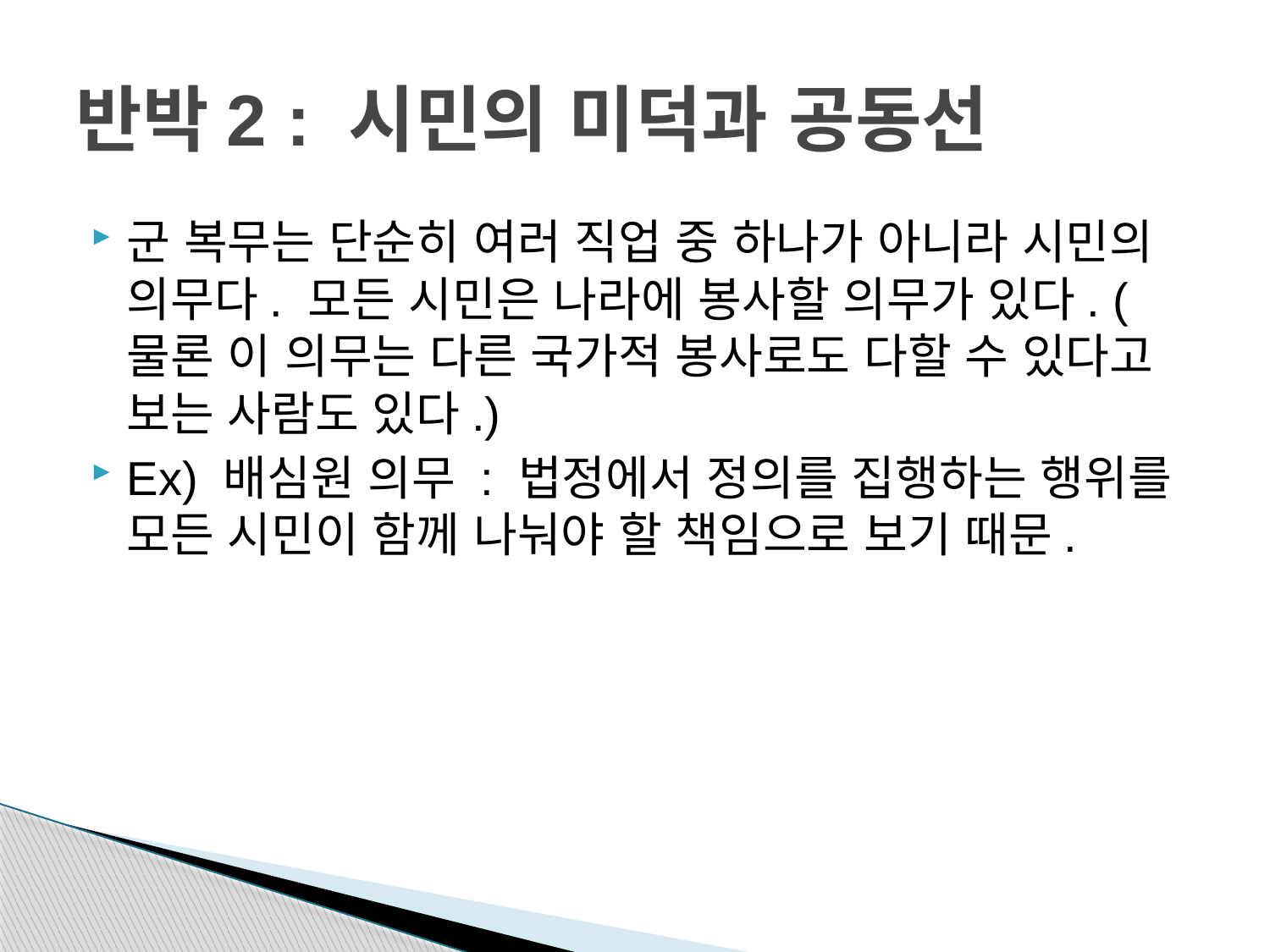

# 반박2 : 시민의 미덕과 공동선
군 복무는 단순히 여러 직업 중 하나가 아니라 시민의 의무다. 모든 시민은 나라에 봉사할 의무가 있다. (물론 이 의무는 다른 국가적 봉사로도 다할 수 있다고 보는 사람도 있다.)
Ex) 배심원 의무 : 법정에서 정의를 집행하는 행위를 모든 시민이 함께 나눠야 할 책임으로 보기 때문.